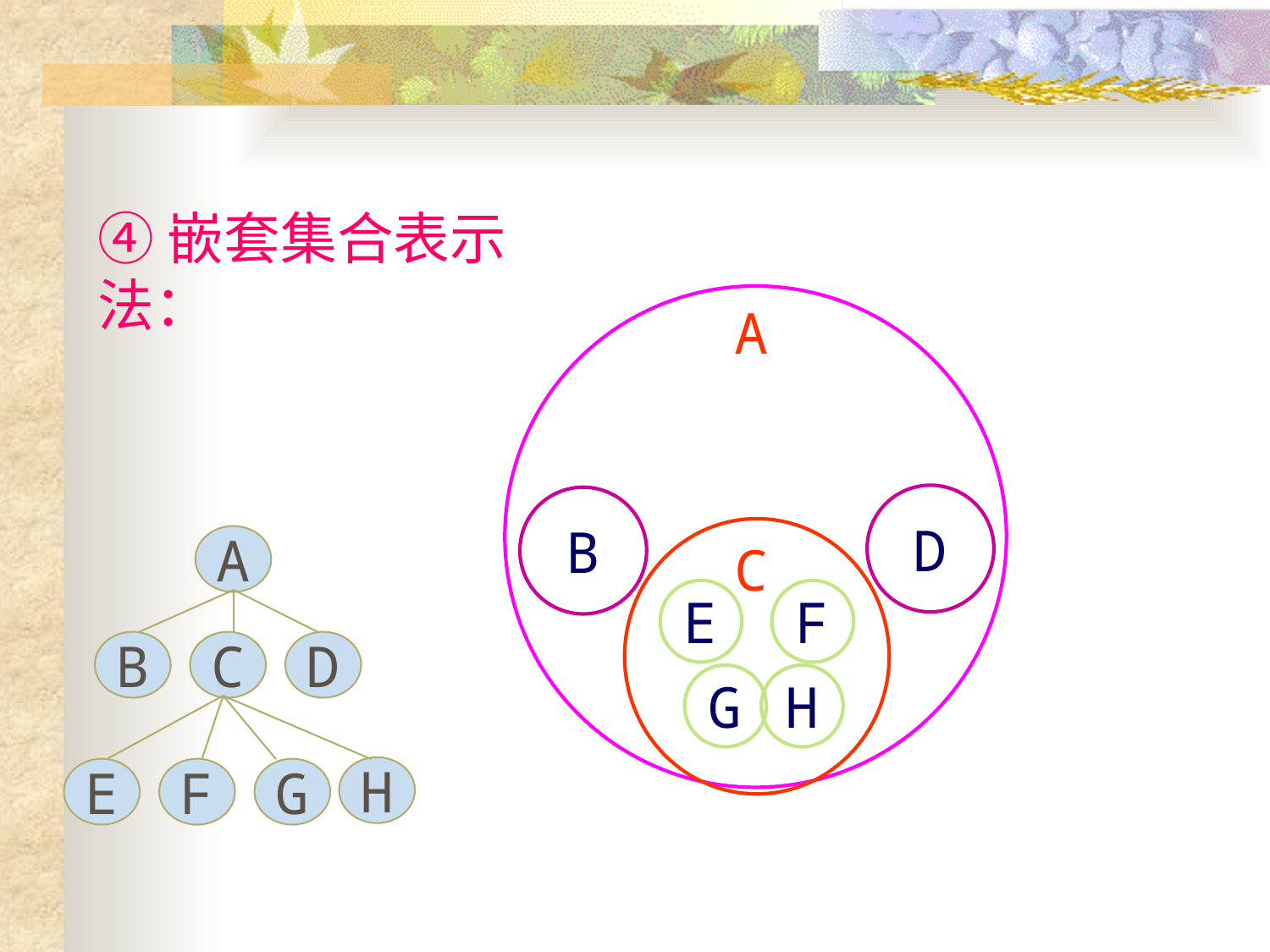

④嵌套集合表示法：

A
D
B
A

B
C
D

H
E
F
G
C

E
F
G
H